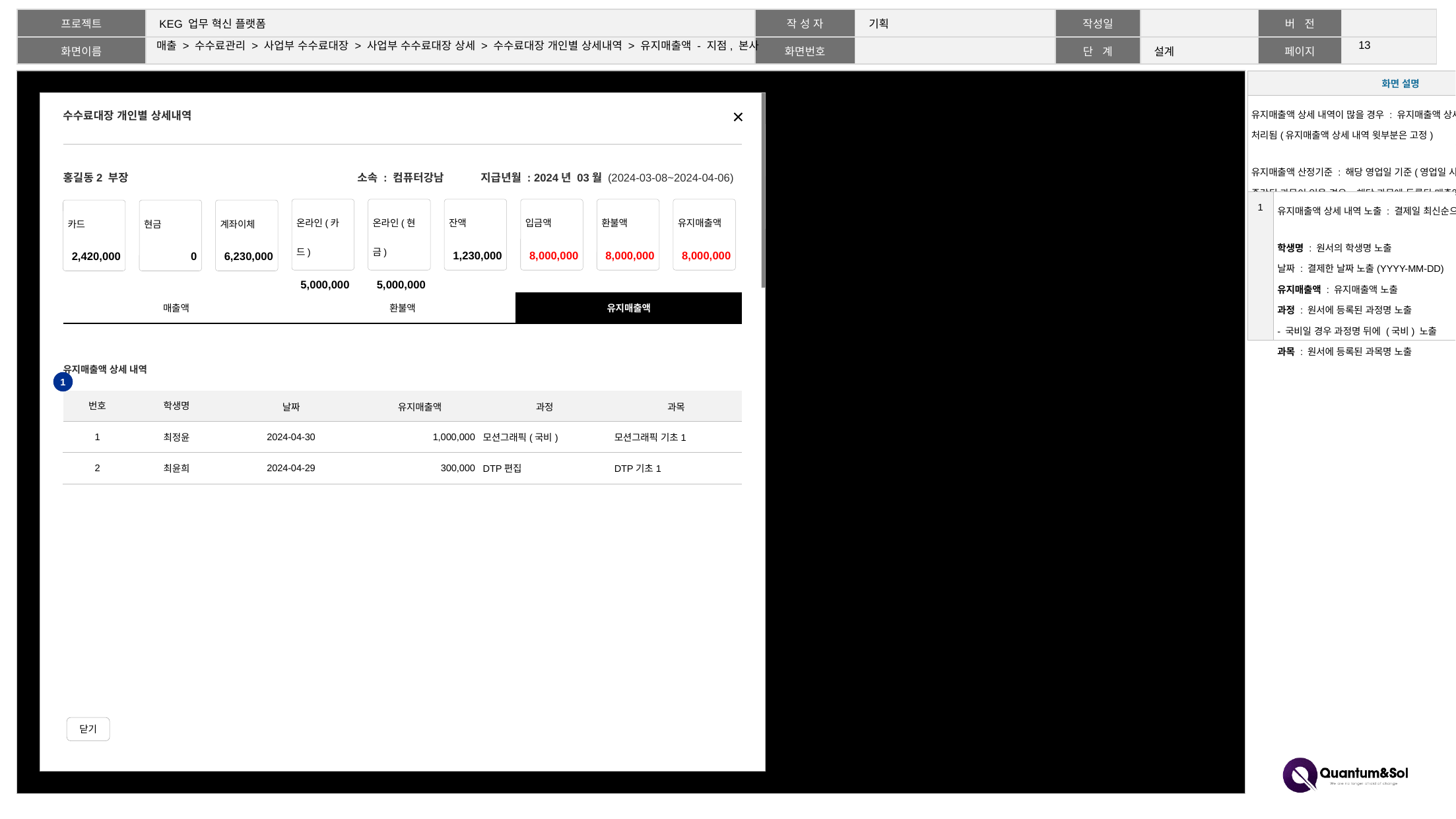

13

# 매출 > 수수료관리 > 사업부 수수료대장 > 사업부 수수료대장 상세 > 수수료대장 개인별 상세내역 > 유지매출액 - 지점, 본사
| 화면 설명 |  |
| --- | --- |
|  |  |
|  |  |
|  |  |
|  |  |
| 화면 설명 |  |
| --- | --- |
| 유지매출액 상세 내역이 많을 경우 : 유지매출액 상세 내역 부분만 스크롤 처리됨(유지매출액 상세 내역 윗부분은 고정) 유지매출액 산정기준 : 해당 영업일 기준(영업일 시작일 ~ 종료일) 내에 종강된 과목이 있을 경우, 해당 과목에 등록된 매출액 |  |
| 1 | 유지매출액 상세 내역 노출 : 결제일 최신순으로 정렬 학생명 : 원서의 학생명 노출 날짜 : 결제한 날짜 노출(YYYY-MM-DD) 유지매출액 : 유지매출액 노출 과정 : 원서에 등록된 과정명 노출 - 국비일 경우 과정명 뒤에 (국비) 노출 과목 : 원서에 등록된 과목명 노출 |
수수료대장 개인별 상세내역

홍길동2 부장
소속 : 컴퓨터강남
지급년월 : 2024년 03월 (2024-03-08~2024-04-06)
온라인(카드)
5,000,000
온라인(현금)
5,000,000
잔액
1,230,000
입금액
8,000,000
환불액
8,000,000
유지매출액
8,000,000
계좌이체
6,230,000
카드
2,420,000
현금
0
| 매출액 | 환불액 | 유지매출액 |
| --- | --- | --- |
유지매출액 상세 내역
1
| 번호 | 학생명 | 날짜 | 유지매출액 | 과정 | 과목 |
| --- | --- | --- | --- | --- | --- |
| 1 | 최정윤 | 2024-04-30 | 1,000,000 | 모션그래픽(국비) | 모션그래픽 기초1 |
| 2 | 최윤희 | 2024-04-29 | 300,000 | DTP편집 | DTP기초1 |
닫기